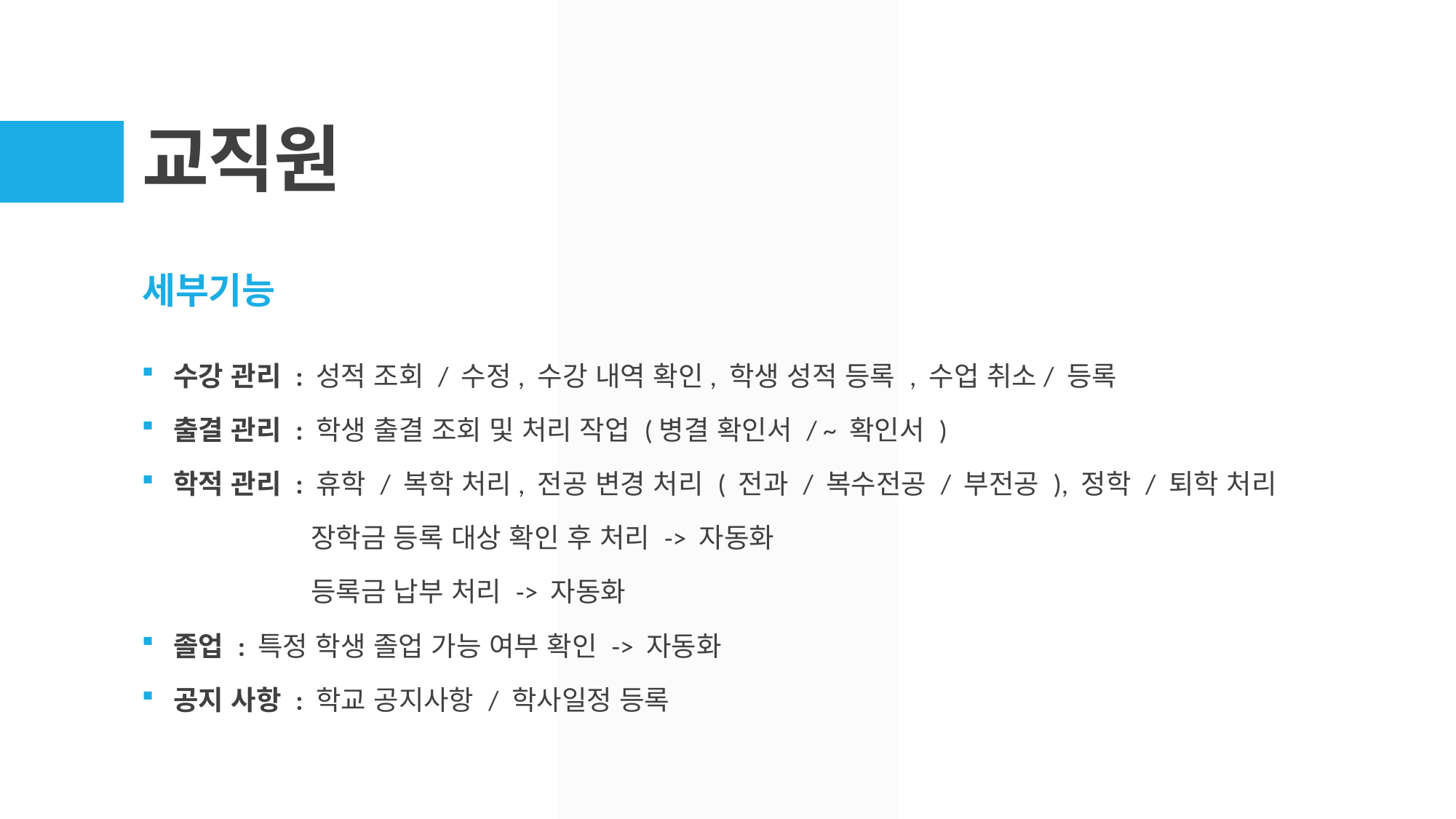

# 교직원
세부기능
수강 관리 : 성적 조회 / 수정, 수강 내역 확인, 학생 성적 등록 , 수업 취소/ 등록
출결 관리 : 학생 출결 조회 및 처리 작업 (병결 확인서 / ~ 확인서 )
학적 관리 : 휴학 / 복학 처리, 전공 변경 처리 ( 전과 / 복수전공 / 부전공 ), 정학 / 퇴학 처리
 	       장학금 등록 대상 확인 후 처리 -> 자동화
	       등록금 납부 처리 -> 자동화
졸업 : 특정 학생 졸업 가능 여부 확인 -> 자동화
공지 사항 : 학교 공지사항 / 학사일정 등록